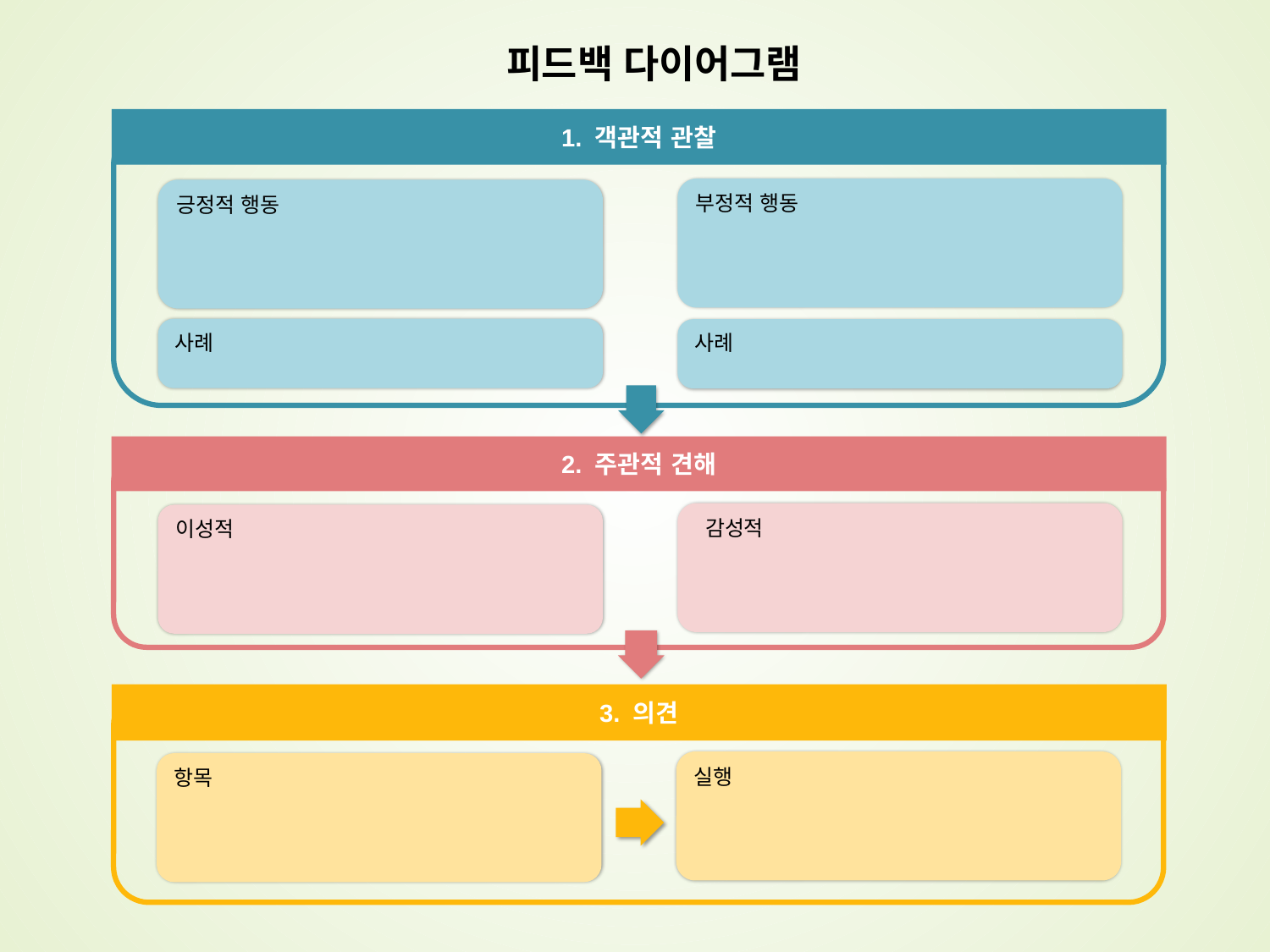

피드백 다이어그램
1. 객관적 관찰

부정적 행동
긍정적 행동
사례
사례

2. 주관적 견해

 감성적
이성적

3. 의견

실행
항목